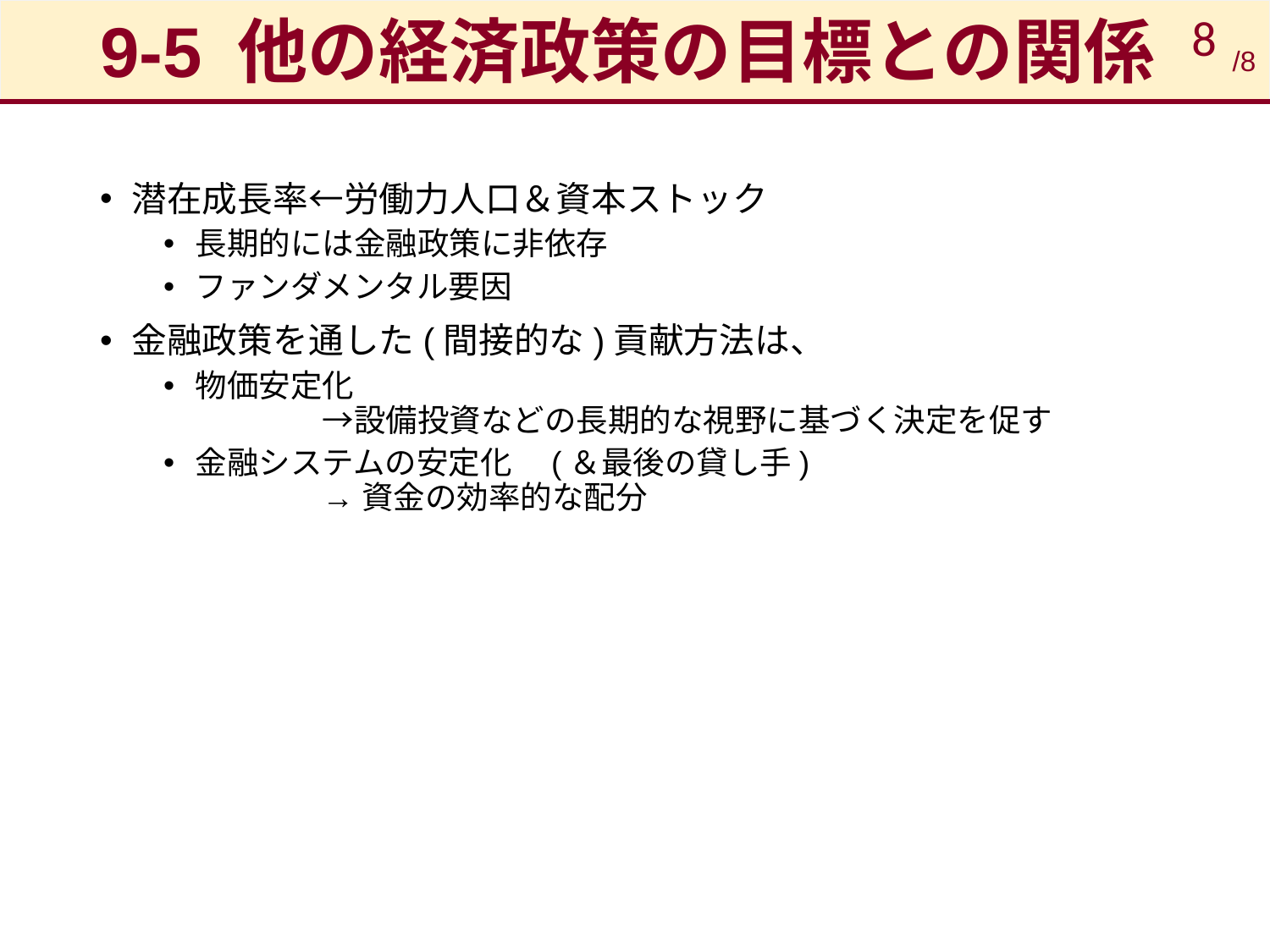

# 9-5 他の経済政策の目標との関係
8
/8

潜在成長率←労働力人口＆資本ストック
長期的には金融政策に非依存
ファンダメンタル要因
金融政策を通した(間接的な)貢献方法は、
物価安定化
	→設備投資などの長期的な視野に基づく決定を促す
金融システムの安定化　(＆最後の貸し手)
	→資金の効率的な配分